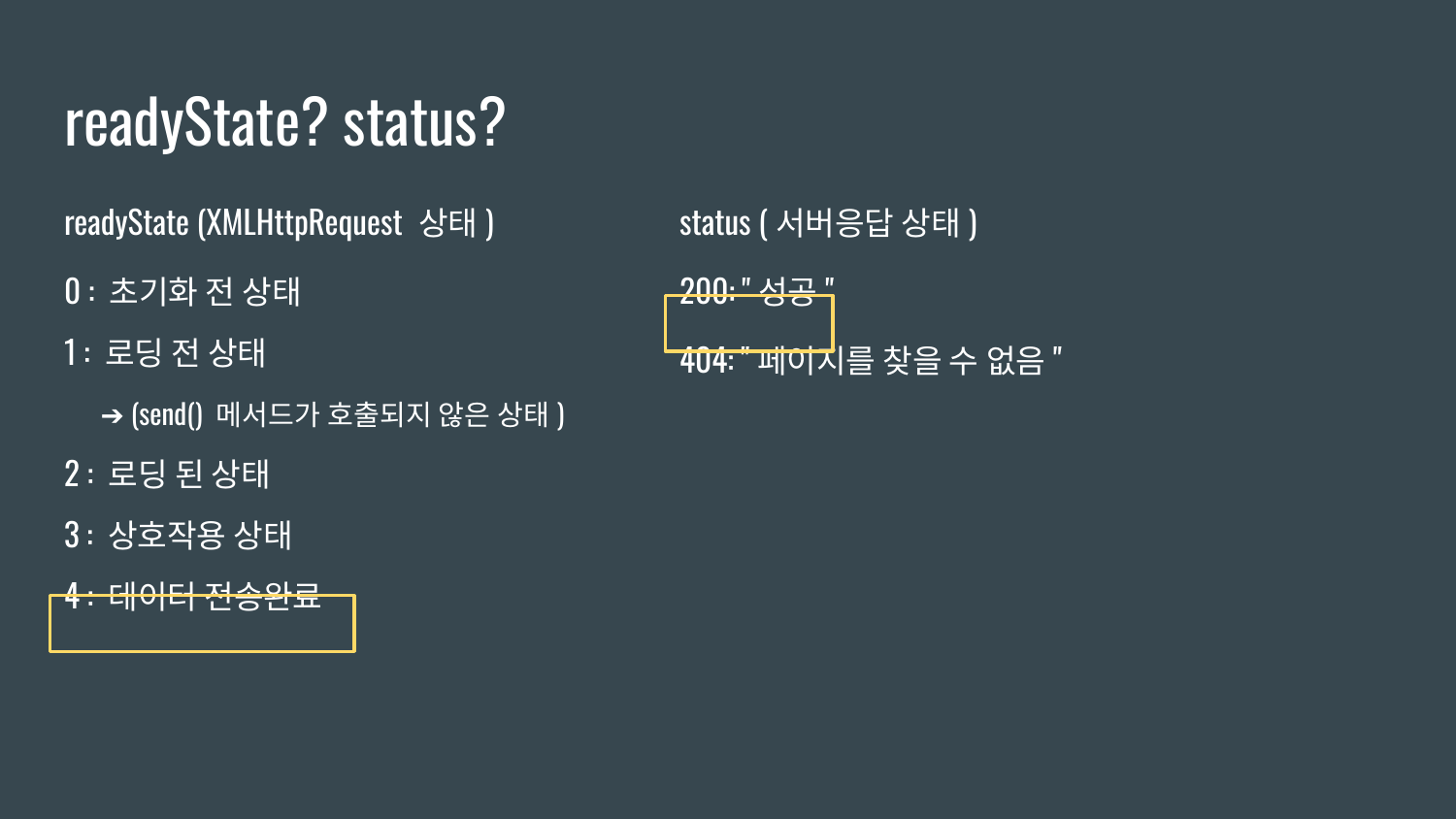

# readyState? status?
readyState (XMLHttpRequest 상태)
0 : 초기화 전 상태
1 : 로딩 전 상태
     ➔ (send() 메서드가 호출되지 않은 상태)
2 : 로딩 된 상태
3 : 상호작용 상태
4 : 데이터 전송완료
status (서버응답 상태)
200: "성공"
404: "페이지를 찾을 수 없음"